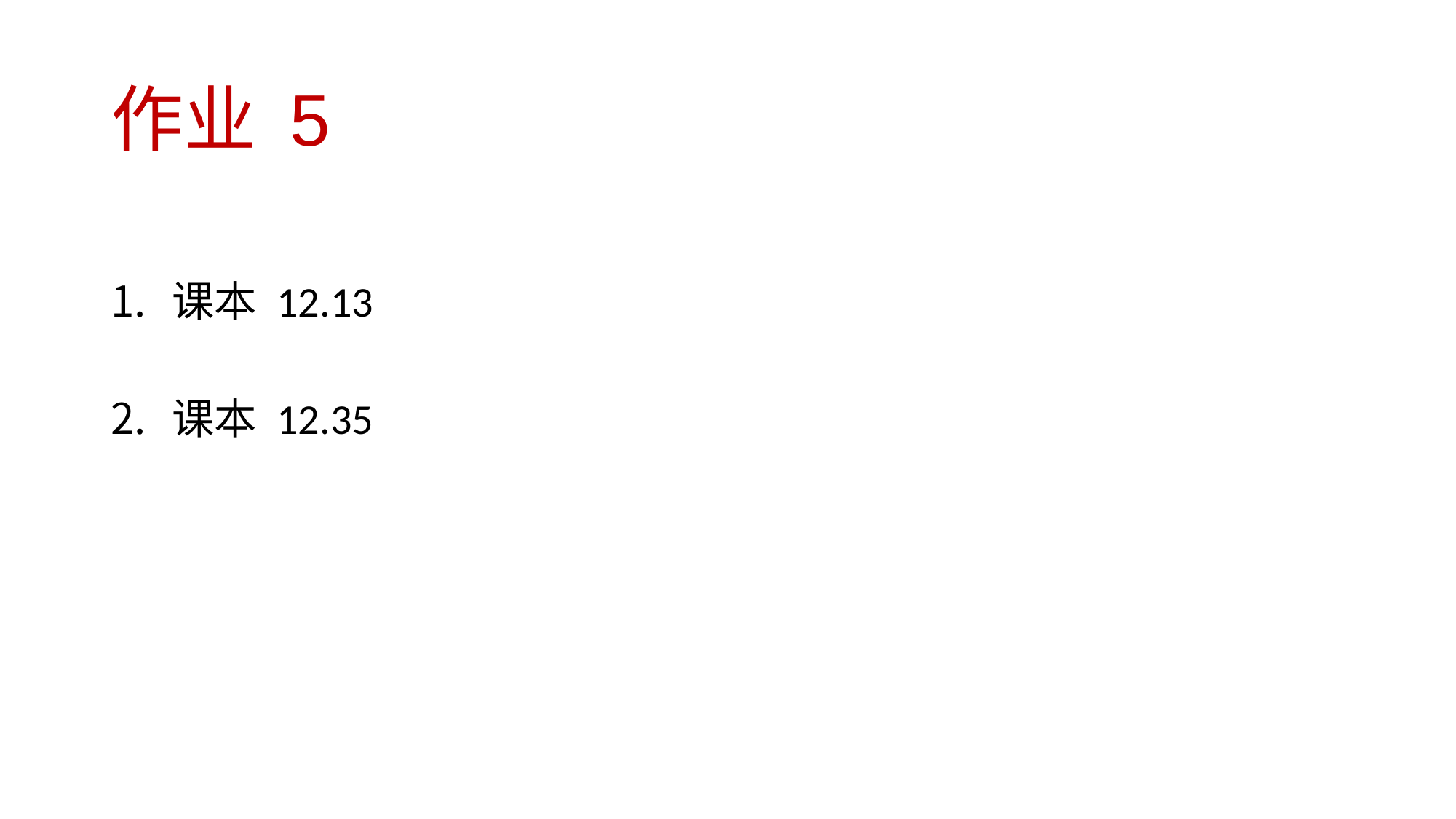

# 作业 5
课本 12.13
课本 12.35